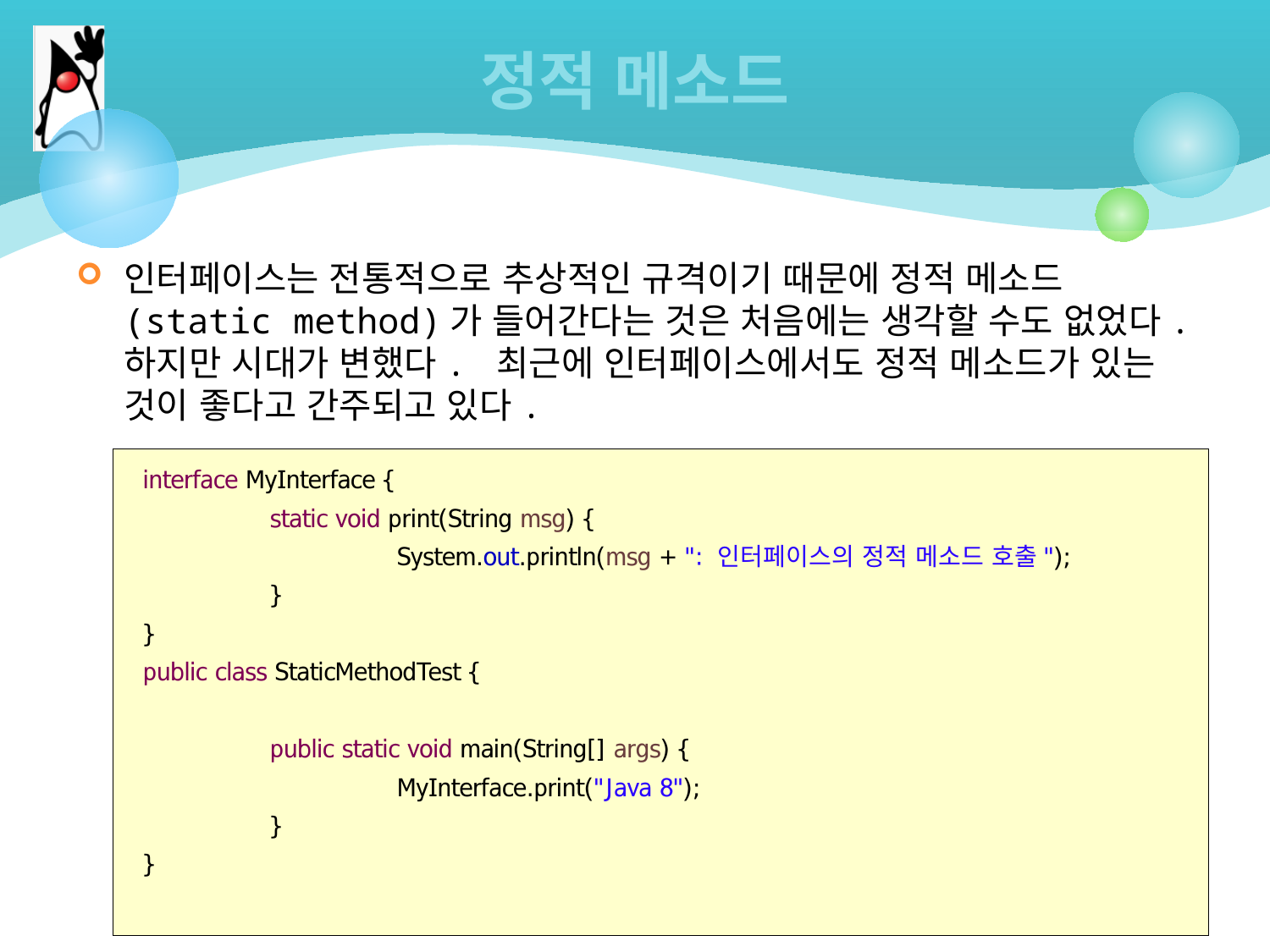

# 정적 메소드
인터페이스는 전통적으로 추상적인 규격이기 때문에 정적 메소드(static method)가 들어간다는 것은 처음에는 생각할 수도 없었다. 하지만 시대가 변했다. 최근에 인터페이스에서도 정적 메소드가 있는 것이 좋다고 간주되고 있다.
interface MyInterface {
	static void print(String msg) {
		System.out.println(msg + ": 인터페이스의 정적 메소드 호출");
	}
}
public class StaticMethodTest {

	public static void main(String[] args) {
		MyInterface.print("Java 8");
	}
}